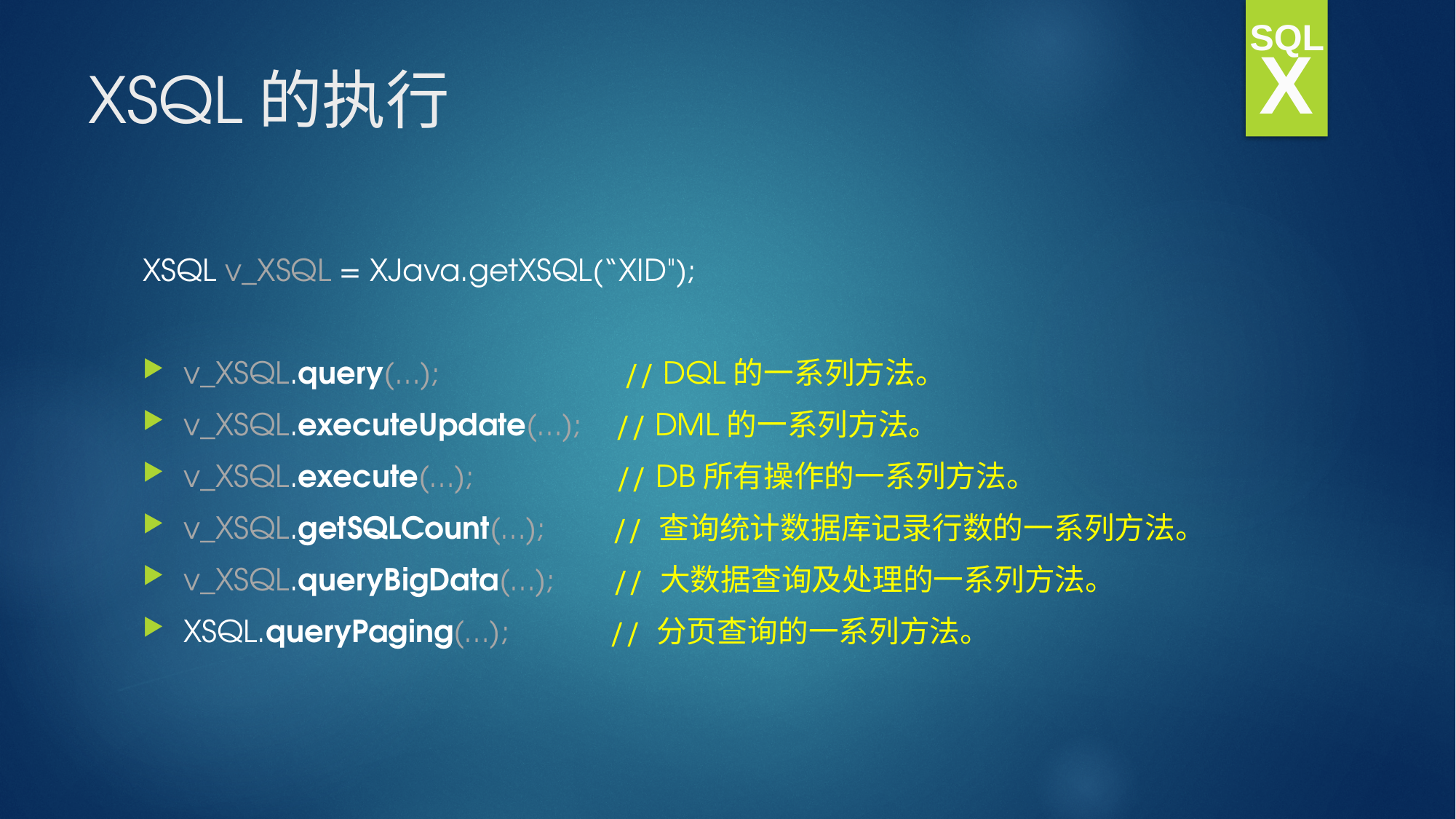

SQL
X
# XSQL的执行
XSQL v_XSQL = XJava.getXSQL(“XID");

v_XSQL.query(…);                      // DQL的一系列方法。
v_XSQL.executeUpdate(…);    // DML的一系列方法。
v_XSQL.execute(…);                 // DB所有操作的一系列方法。
v_XSQL.getSQLCount(…);        // 查询统计数据库记录行数的一系列方法。
v_XSQL.queryBigData(…);       // 大数据查询及处理的一系列方法。
XSQL.queryPaging(…);            // 分页查询的一系列方法。